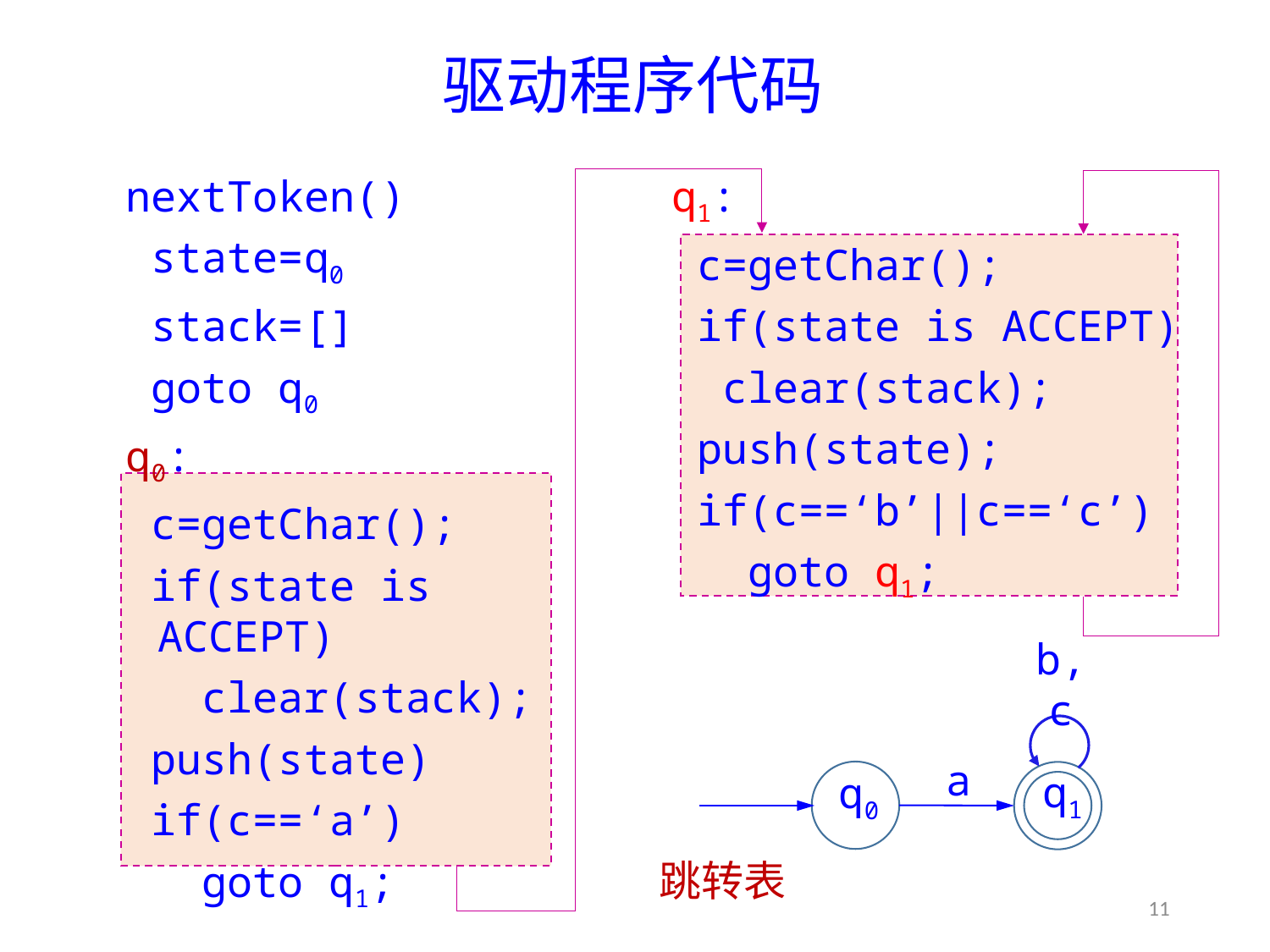

# 驱动程序代码
q1:
 c=getChar();
 if(state is ACCEPT)
  clear(stack);
 push(state);
 if(c==‘b’||c==‘c’)
   goto q1;

nextToken()
 state=q0
 stack=[]
 goto q0
q0:
 c=getChar();
 if(state is ACCEPT)
   clear(stack);
 push(state)
 if(c==‘a’)
   goto q1;

b,c

a

q0
q1

跳转表
11